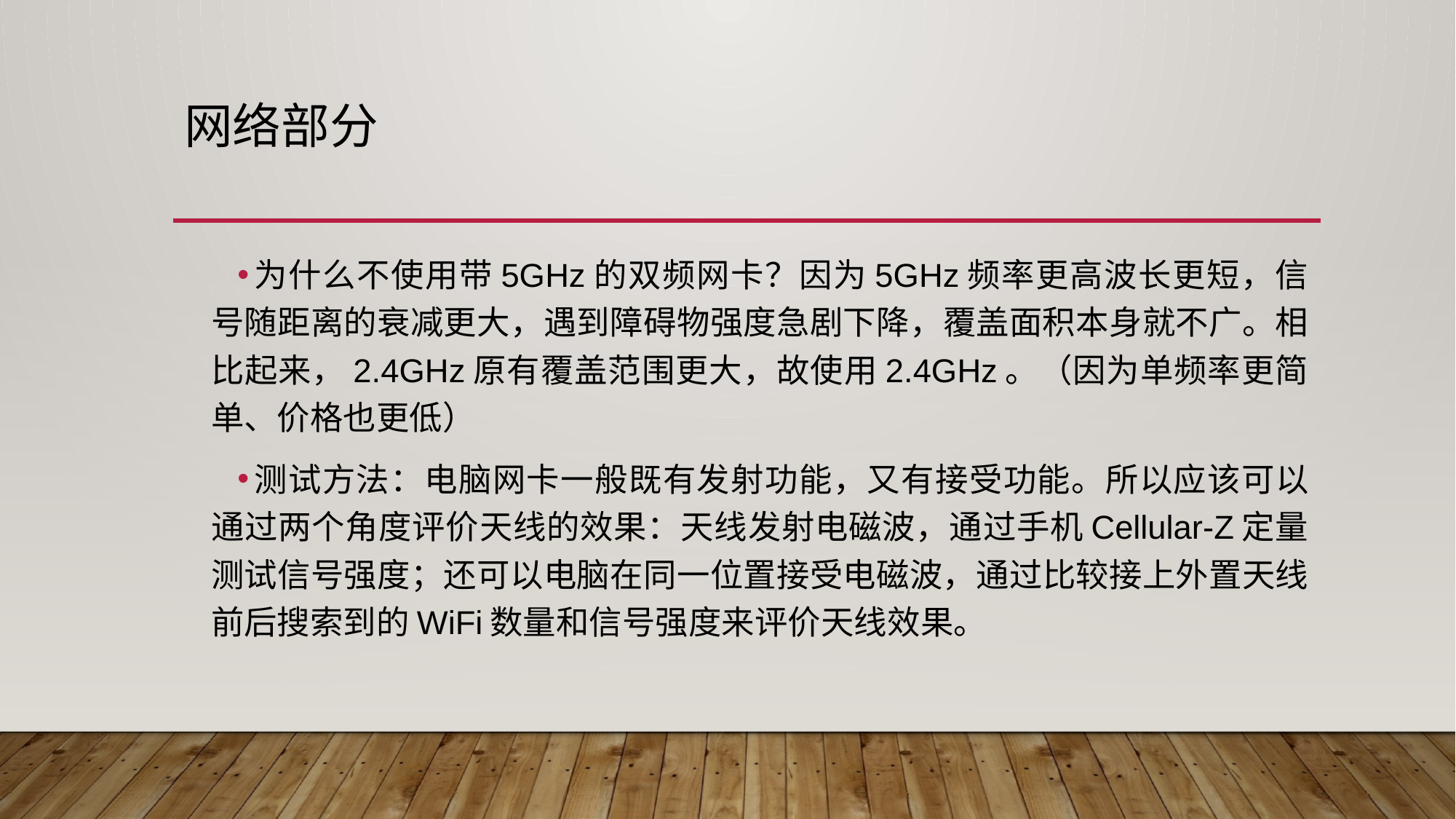

# 网络部分
为什么不使用带5GHz的双频网卡？因为5GHz频率更高波长更短，信号随距离的衰减更大，遇到障碍物强度急剧下降，覆盖面积本身就不广。相比起来，2.4GHz原有覆盖范围更大，故使用2.4GHz。（因为单频率更简单、价格也更低）
测试方法：电脑网卡一般既有发射功能，又有接受功能。所以应该可以通过两个角度评价天线的效果：天线发射电磁波，通过手机Cellular-Z定量测试信号强度；还可以电脑在同一位置接受电磁波，通过比较接上外置天线前后搜索到的WiFi数量和信号强度来评价天线效果。